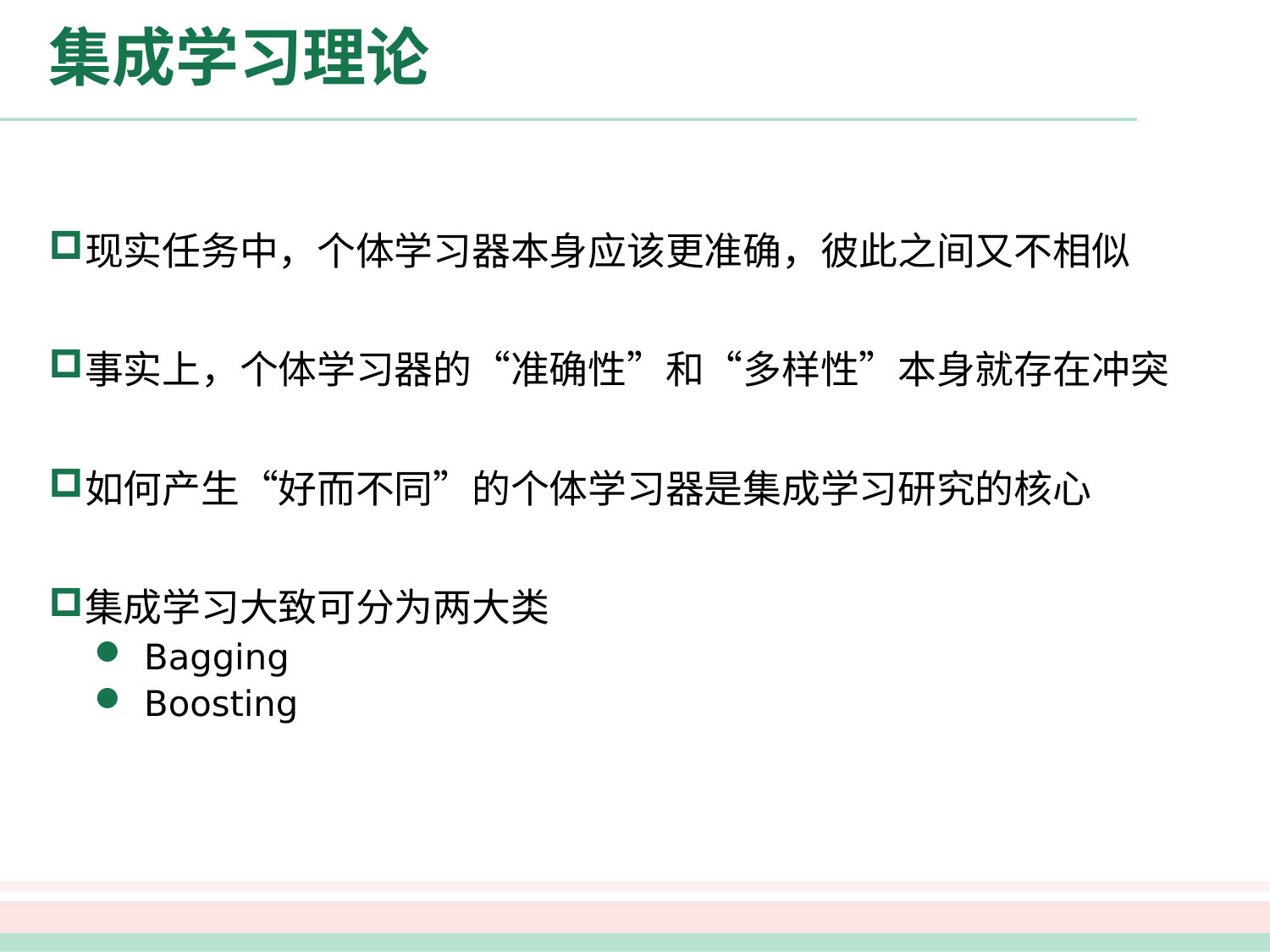

# 集成学习理论

现实任务中，个体学习器本身应该更准确，彼此之间又不相似

事实上，个体学习器的“准确性”和“多样性”本身就存在冲突

如何产生“好而不同”的个体学习器是集成学习研究的核心

集成学习大致可分为两大类
Bagging
Boosting